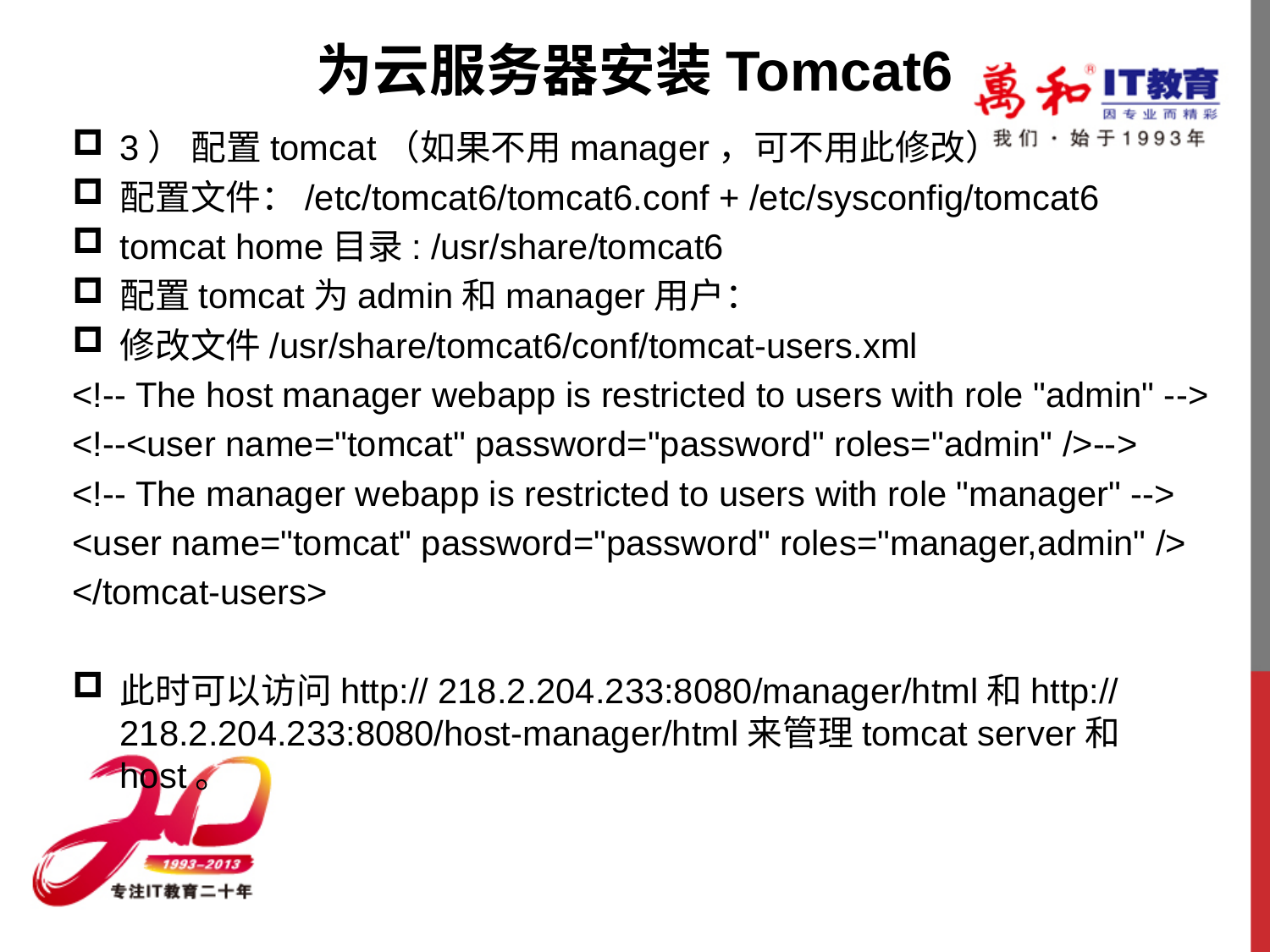

# 为云服务器安装Tomcat6
3） 配置tomcat（如果不用manager，可不用此修改）
配置文件：/etc/tomcat6/tomcat6.conf + /etc/sysconfig/tomcat6
tomcat home目录: /usr/share/tomcat6
配置tomcat为admin和manager用户：
修改文件/usr/share/tomcat6/conf/tomcat-users.xml
<!-- The host manager webapp is restricted to users with role "admin" -->
<!--<user name="tomcat" password="password" roles="admin" />-->
<!-- The manager webapp is restricted to users with role "manager" -->
<user name="tomcat" password="password" roles="manager,admin" />
</tomcat-users>

此时可以访问http:// 218.2.204.233:8080/manager/html和http:// 218.2.204.233:8080/host-manager/html来管理tomcat server和host。